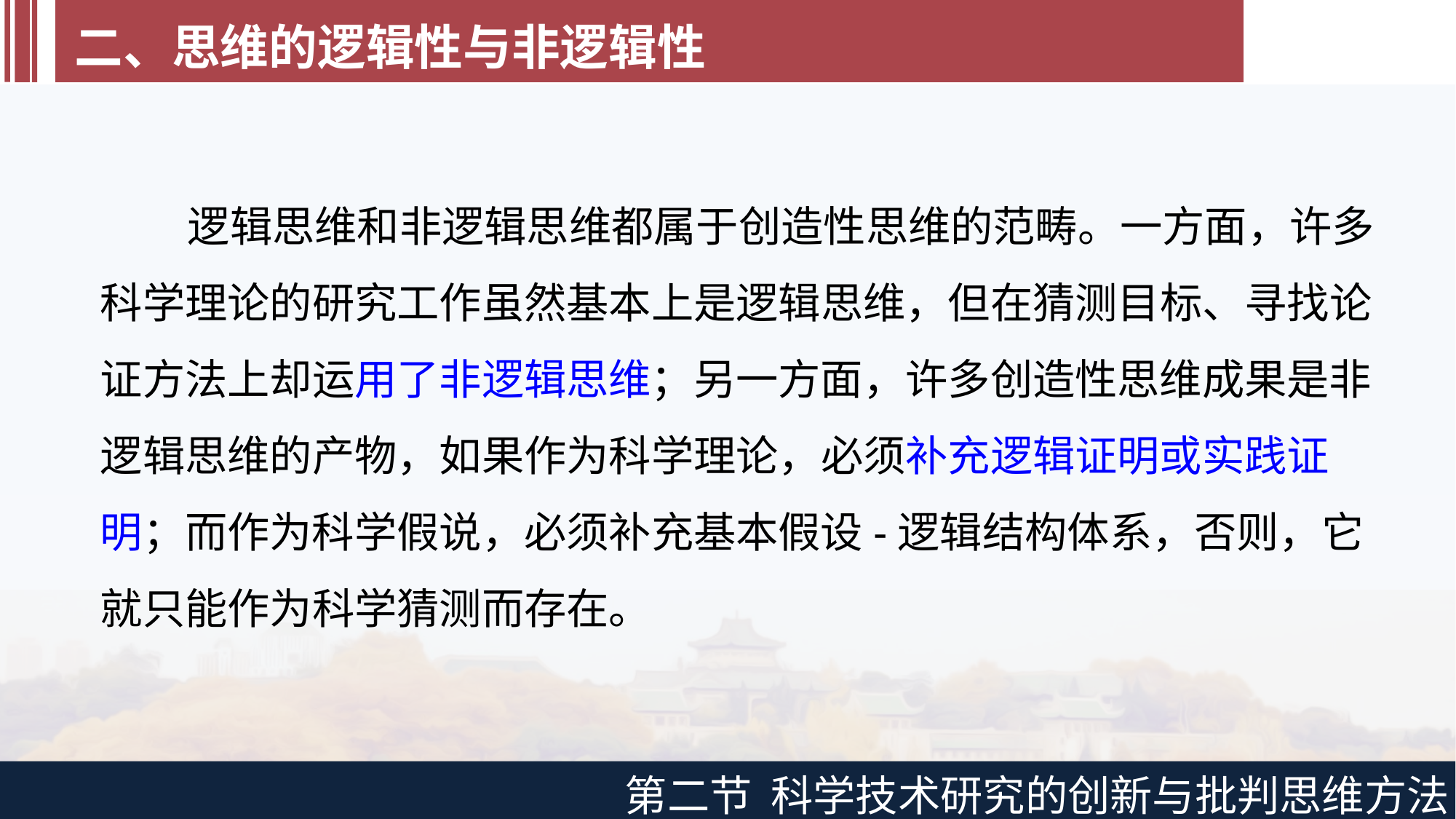

二、思维的逻辑性与非逻辑性
逻辑思维和非逻辑思维都属于创造性思维的范畴。一方面，许多科学理论的研究工作虽然基本上是逻辑思维，但在猜测目标、寻找论证方法上却运用了非逻辑思维；另一方面，许多创造性思维成果是非逻辑思维的产物，如果作为科学理论，必须补充逻辑证明或实践证明；而作为科学假说，必须补充基本假设-逻辑结构体系，否则，它就只能作为科学猜测而存在。
第二节  科学技术研究的创新与批判思维方法